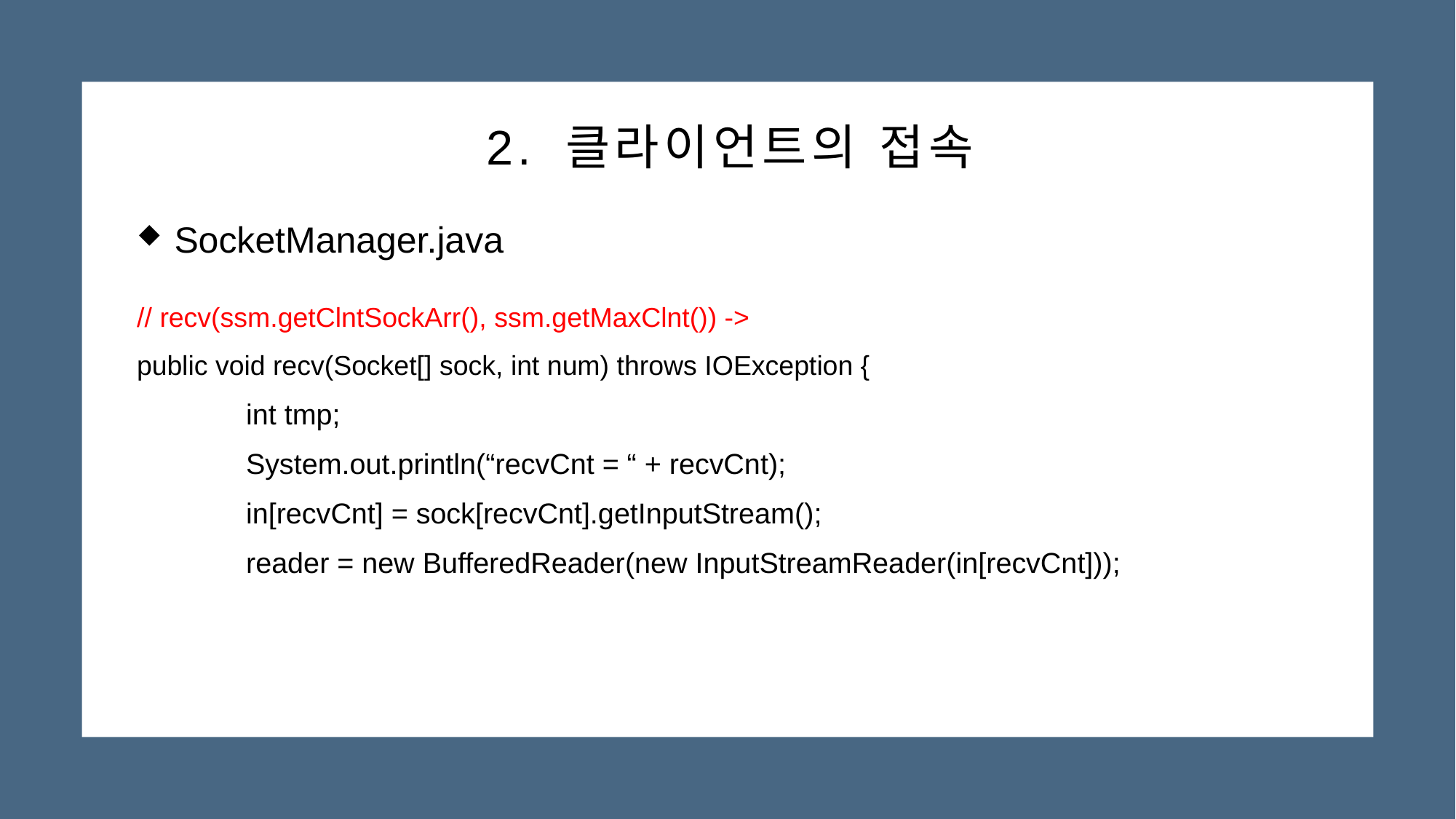

# 2. 클라이언트의 접속
 SocketManager.java

// recv(ssm.getClntSockArr(), ssm.getMaxClnt()) ->
public void recv(Socket[] sock, int num) throws IOException {
	int tmp;
	System.out.println(“recvCnt = “ + recvCnt);
	in[recvCnt] = sock[recvCnt].getInputStream();
	reader = new BufferedReader(new InputStreamReader(in[recvCnt]));